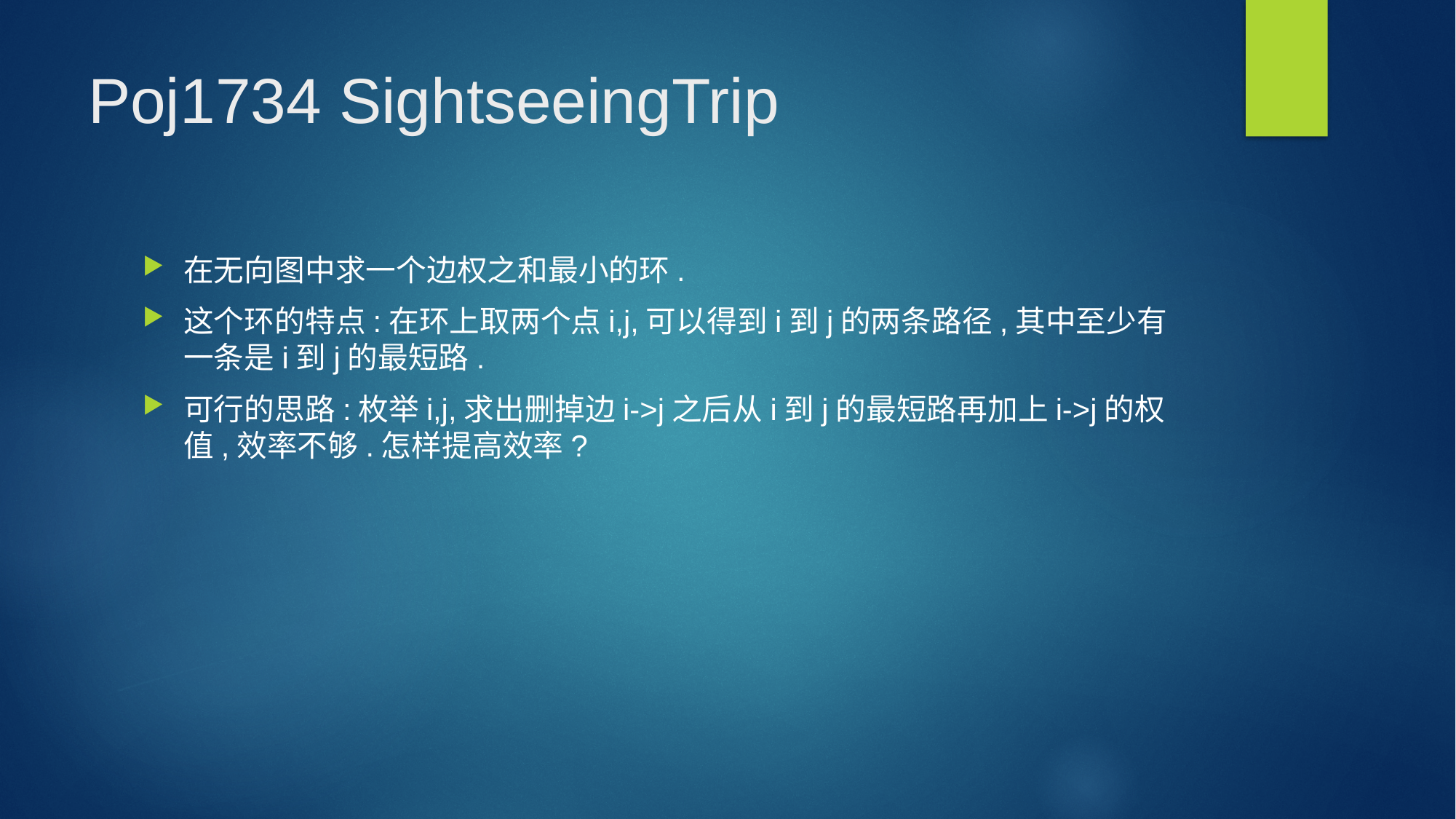

# Poj1734 SightseeingTrip
在无向图中求一个边权之和最小的环.
这个环的特点:在环上取两个点i,j,可以得到i到j的两条路径,其中至少有一条是i到j的最短路.
可行的思路:枚举i,j,求出删掉边i->j之后从i到j的最短路再加上i->j的权值,效率不够.怎样提高效率?